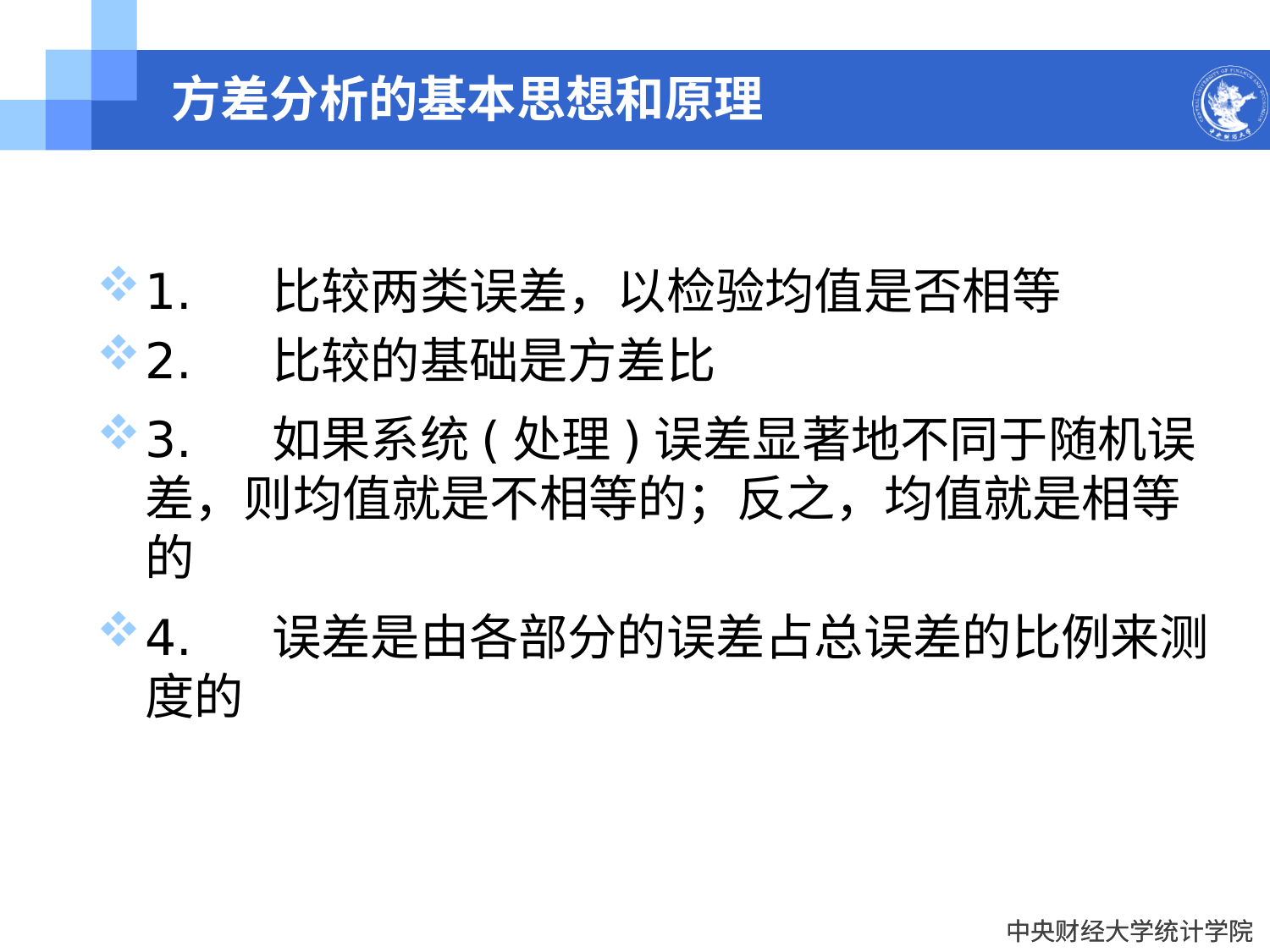

# 方差分析的基本思想和原理

1.	比较两类误差，以检验均值是否相等
2.	比较的基础是方差比
3.	如果系统(处理)误差显著地不同于随机误差，则均值就是不相等的；反之，均值就是相等的
4.	误差是由各部分的误差占总误差的比例来测度的